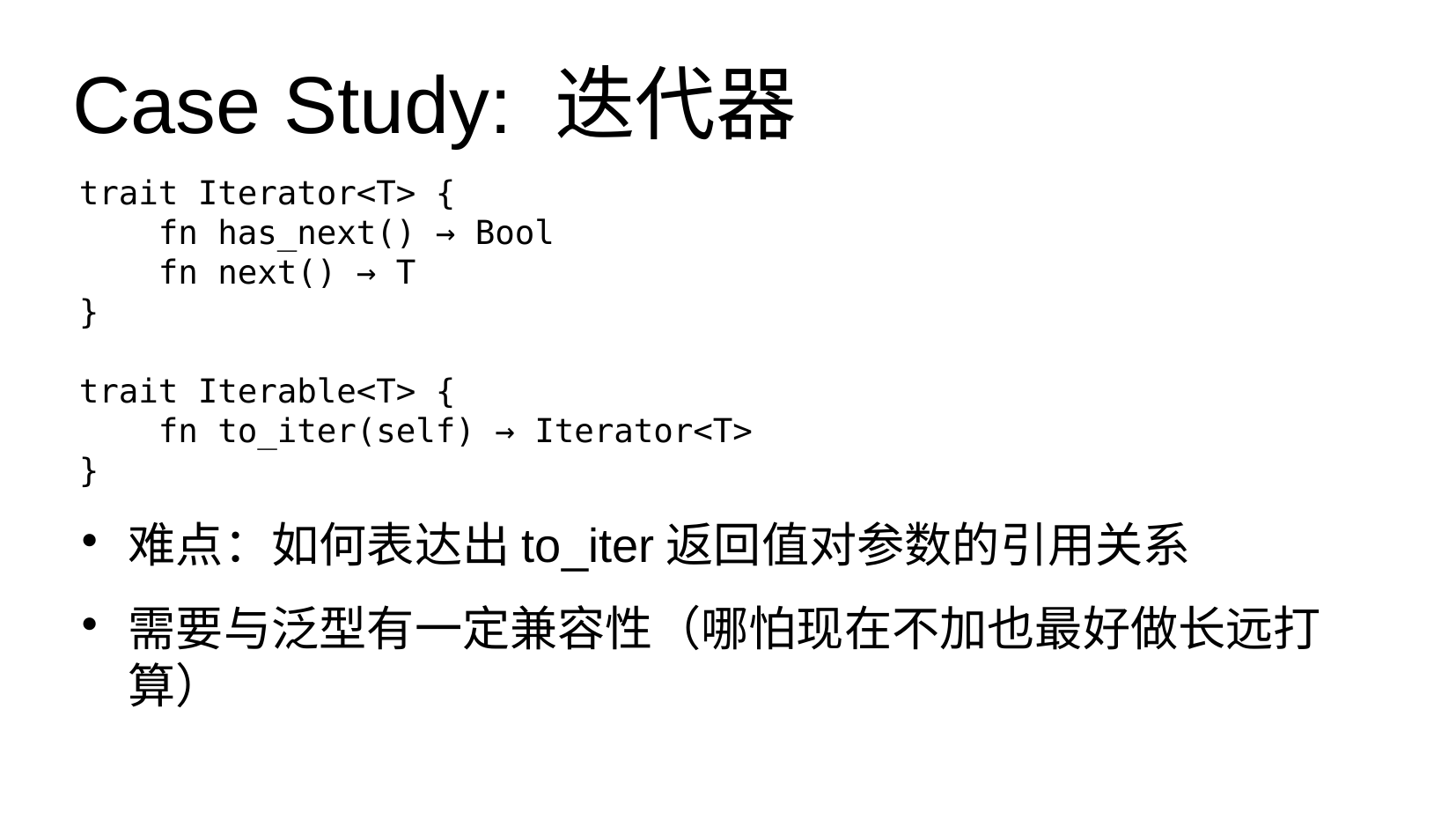

Case Study: 迭代器
trait Iterator<T> {
    fn has_next() → Bool
    fn next() → T
}

trait Iterable<T> {
    fn to_iter(self) → Iterator<T>
}
难点：如何表达出to_iter返回值对参数的引用关系
需要与泛型有一定兼容性（哪怕现在不加也最好做长远打算）